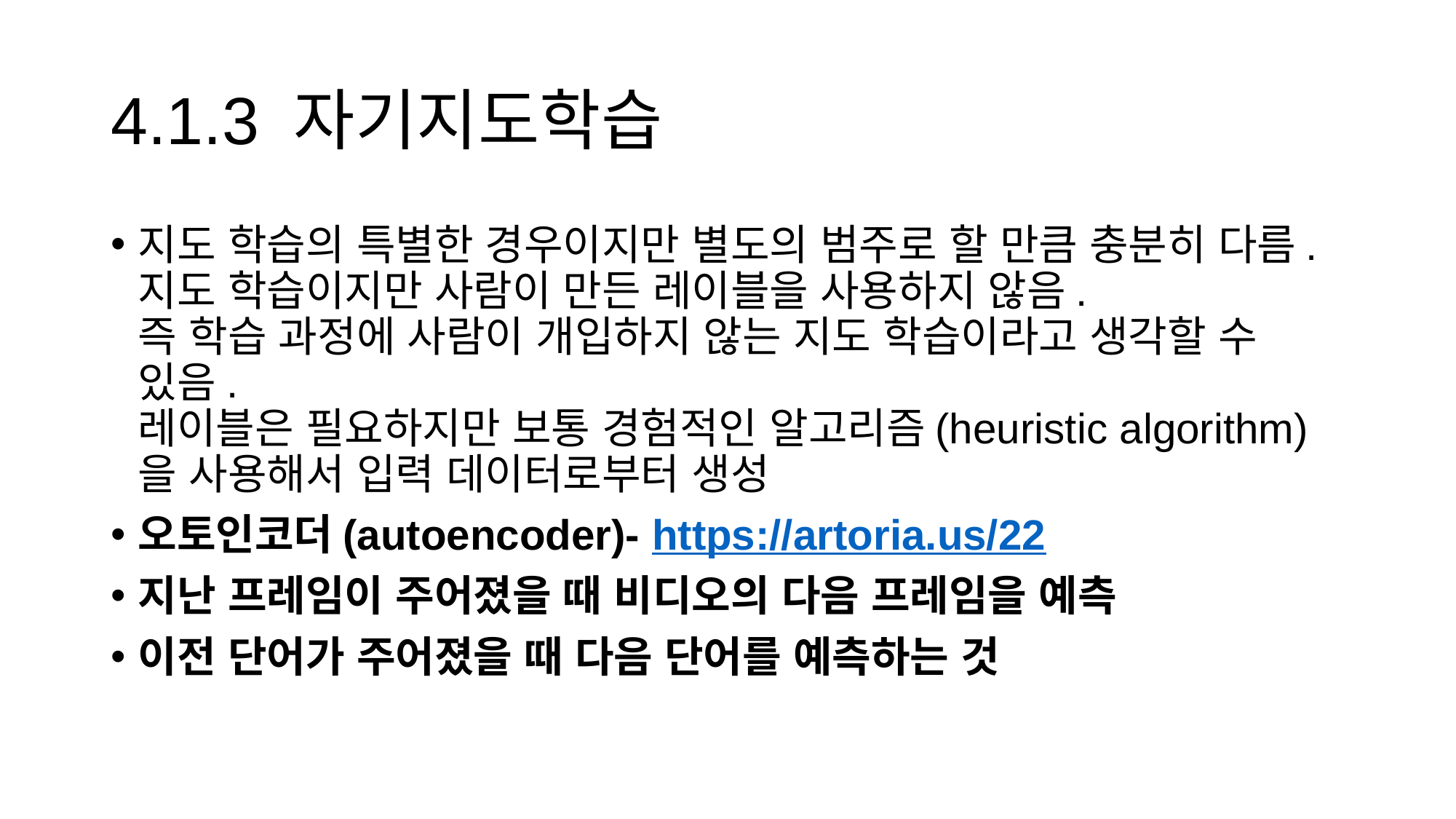

# 4.1.3 자기지도학습
지도 학습의 특별한 경우이지만 별도의 범주로 할 만큼 충분히 다름.
지도 학습이지만 사람이 만든 레이블을 사용하지 않음.
즉 학습 과정에 사람이 개입하지 않는 지도 학습이라고 생각할 수 있음.
레이블은 필요하지만 보통 경험적인 알고리즘(heuristic algorithm)을 사용해서 입력 데이터로부터 생성
오토인코더(autoencoder)- https://artoria.us/22
지난 프레임이 주어졌을 때 비디오의 다음 프레임을 예측
이전 단어가 주어졌을 때 다음 단어를 예측하는 것